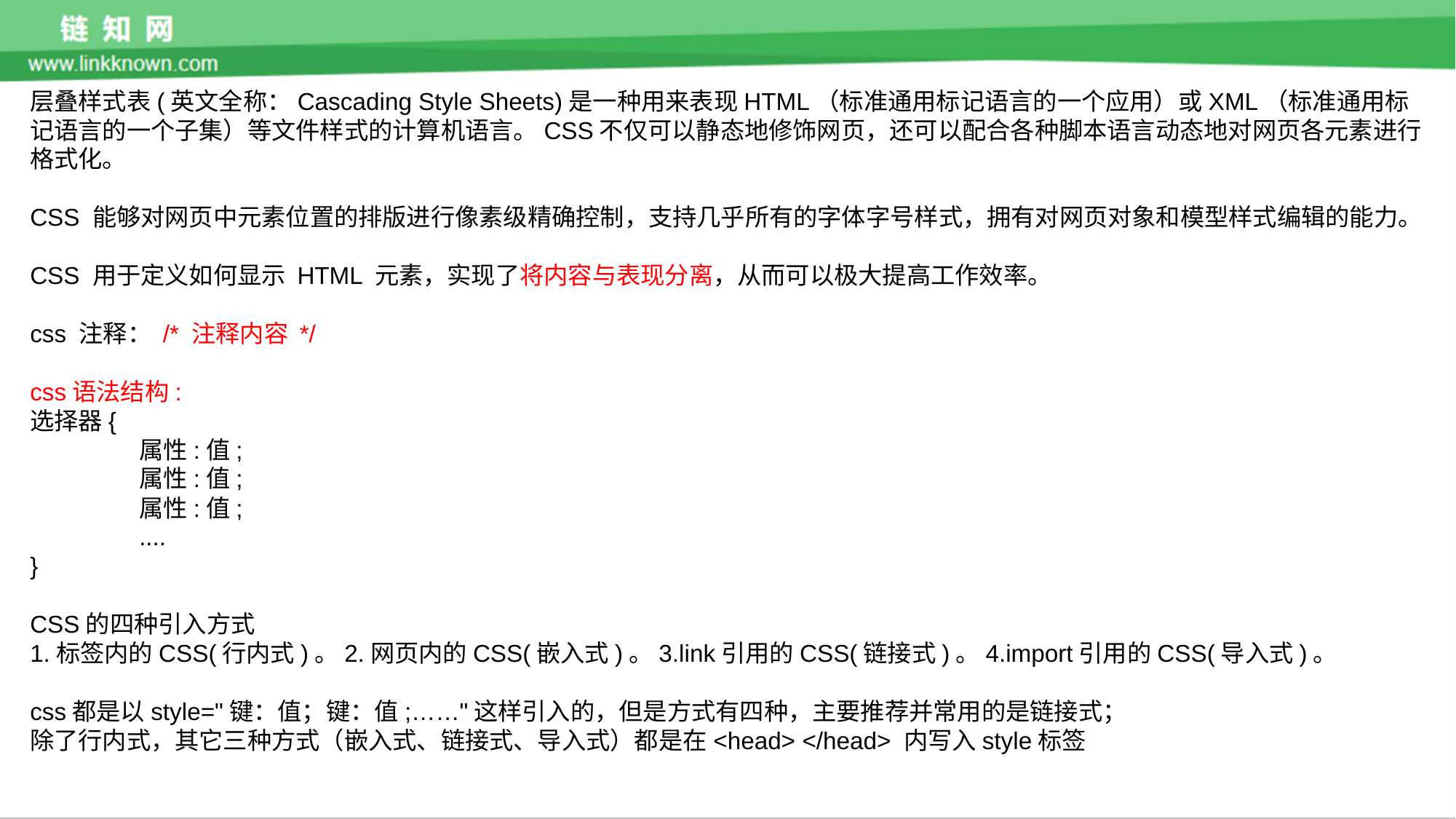

层叠样式表(英文全称：Cascading Style Sheets)是一种用来表现HTML（标准通用标记语言的一个应用）或XML（标准通用标记语言的一个子集）等文件样式的计算机语言。CSS不仅可以静态地修饰网页，还可以配合各种脚本语言动态地对网页各元素进行格式化。

CSS 能够对网页中元素位置的排版进行像素级精确控制，支持几乎所有的字体字号样式，拥有对网页对象和模型样式编辑的能力。

CSS 用于定义如何显示 HTML 元素，实现了将内容与表现分离，从而可以极大提高工作效率。

css 注释： /* 注释内容 */

css语法结构:
选择器{
	属性:值;
属性:值;
属性:值;
....
}

CSS的四种引入方式
1.标签内的CSS(行内式)。2.网页内的CSS(嵌入式)。3.link引用的CSS(链接式)。4.import引用的CSS(导入式)。

css都是以style="键：值；键：值;……"这样引入的，但是方式有四种，主要推荐并常用的是链接式；
除了行内式，其它三种方式（嵌入式、链接式、导入式）都是在<head> </head> 内写入style标签